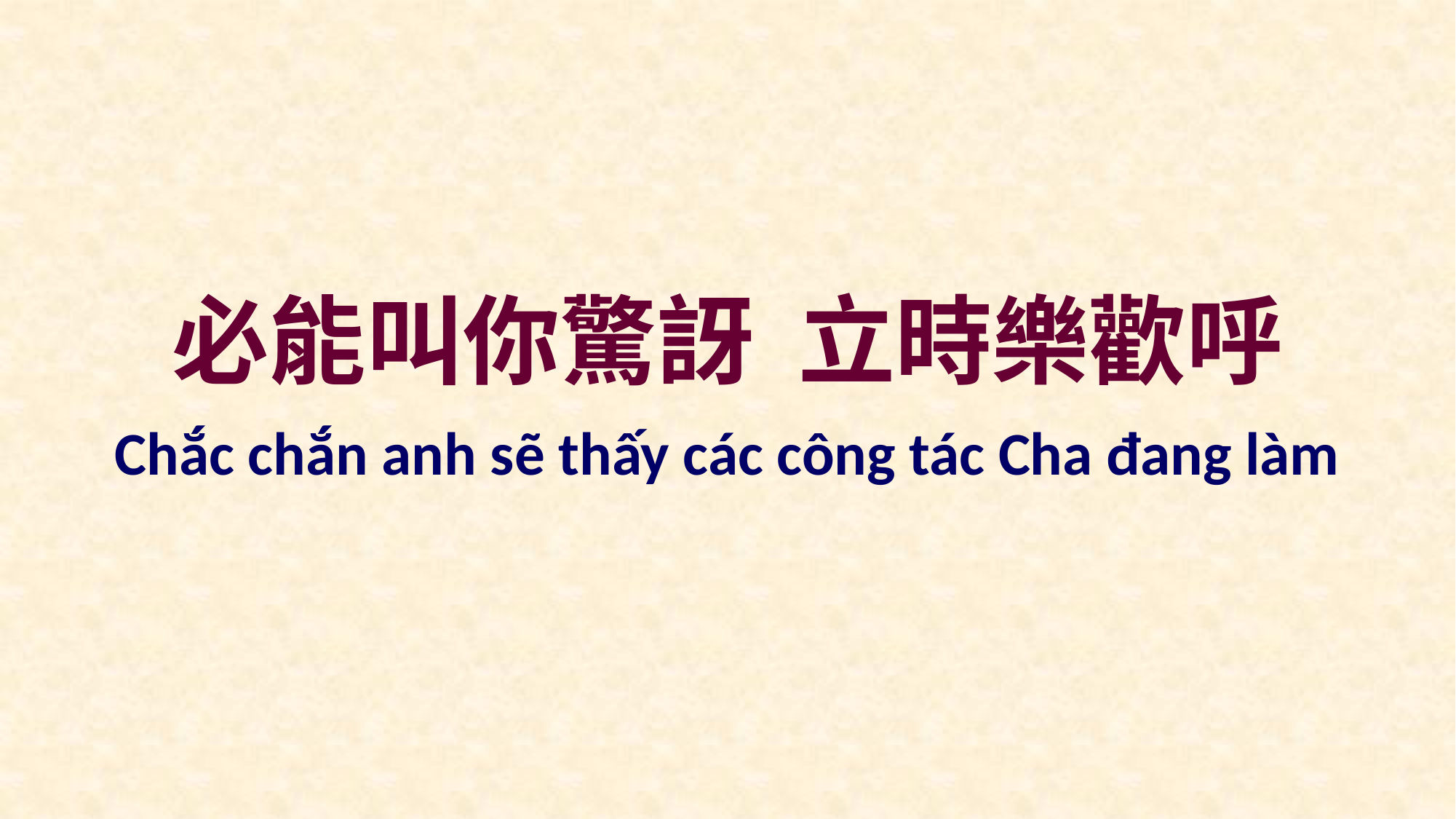

必能叫你驚訝  立時樂歡呼
Chắc chắn anh sẽ thấy các công tác Cha đang làm